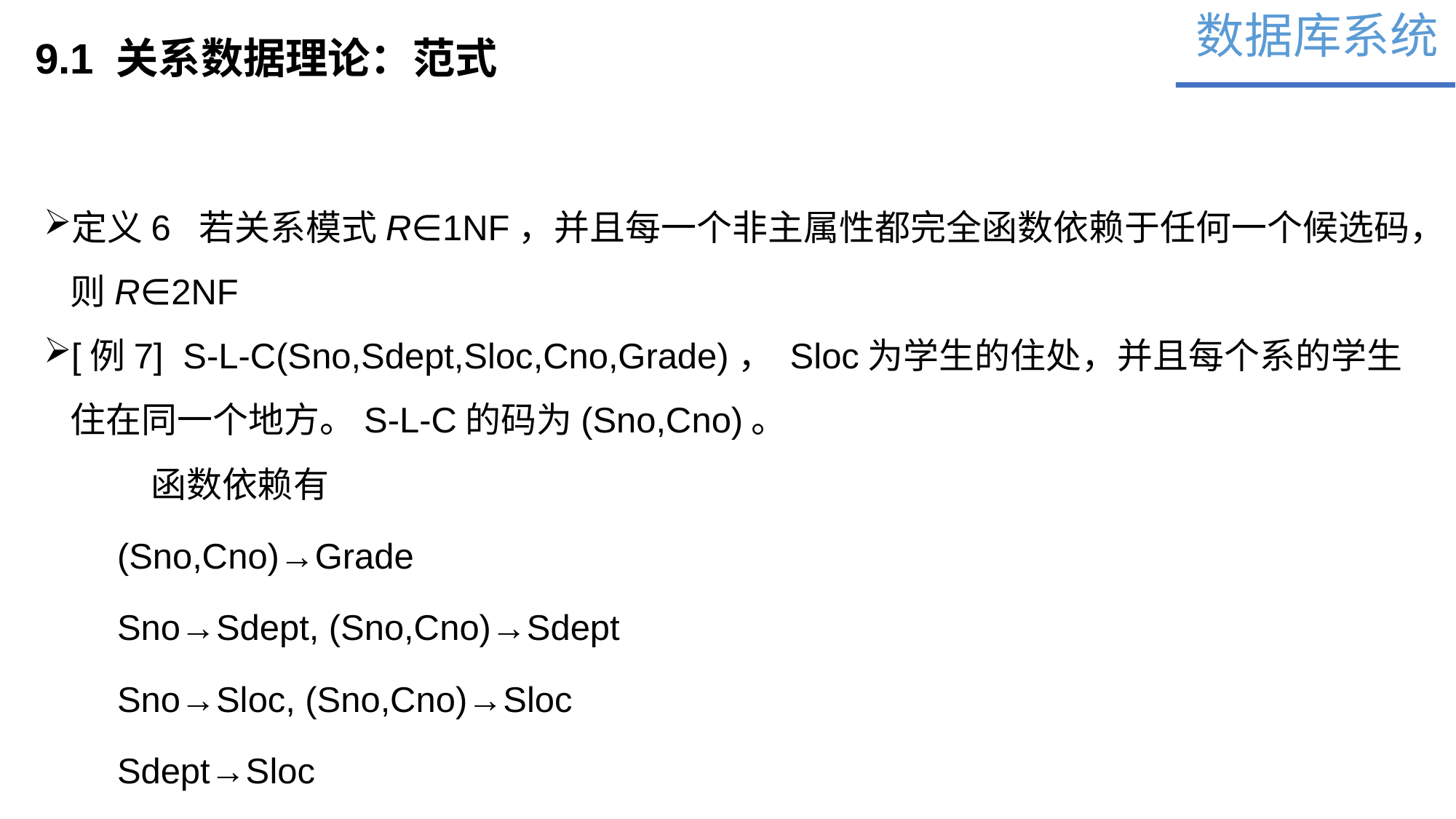

数据库系统
9.1 关系数据理论：范式

定义6  若关系模式R∈1NF，并且每一个非主属性都完全函数依赖于任何一个候选码，则R∈2NF
[例7]  S-L-C(Sno,Sdept,Sloc,Cno,Grade)， Sloc为学生的住处，并且每个系的学生住在同一个地方。S-L-C的码为(Sno,Cno)。
	函数依赖有
(Sno,Cno)→Grade
Sno→Sdept, (Sno,Cno)→Sdept
Sno→Sloc, (Sno,Cno)→Sloc
Sdept→Sloc